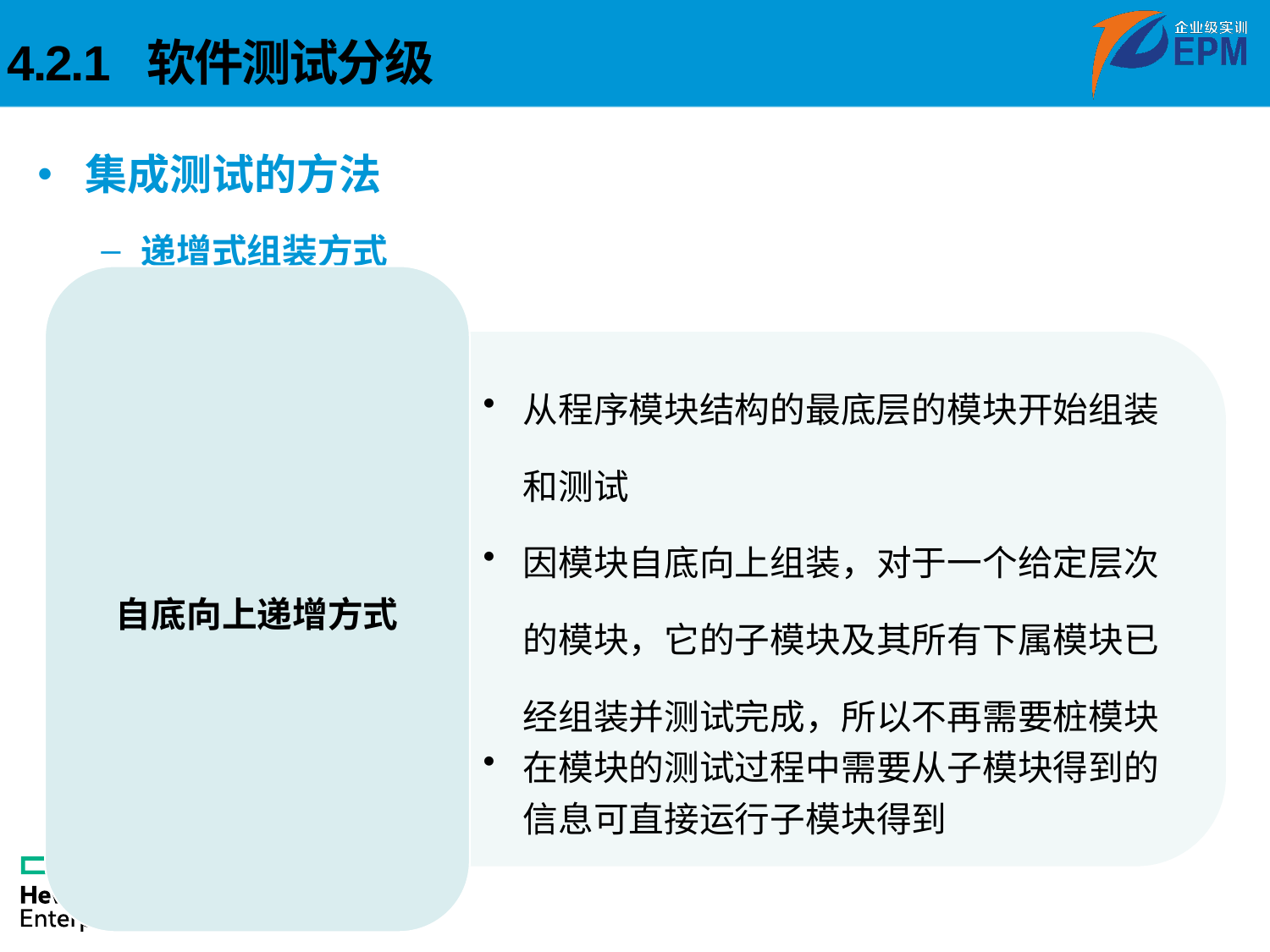

4.2.1  软件测试分级
集成测试的方法
递增式组装方式
自底向上递增方式
在模块的测试过程中需要从子模块得到的信息可直接运行子模块得到
从程序模块结构的最底层的模块开始组装和测试